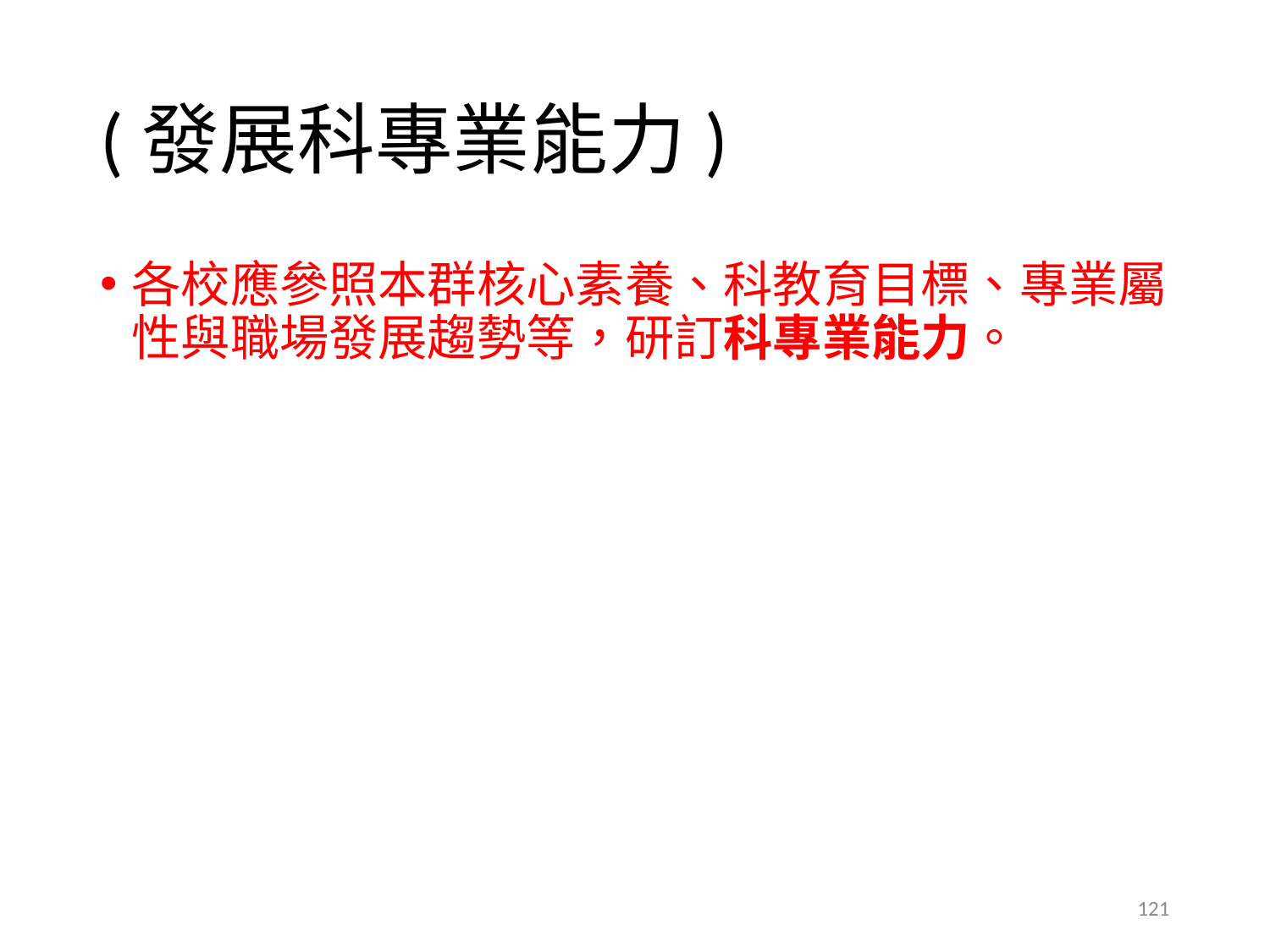

# (發展科專業能力)
各校應參照本群核心素養、科教育目標、專業屬性與職場發展趨勢等，研訂科專業能力。

121